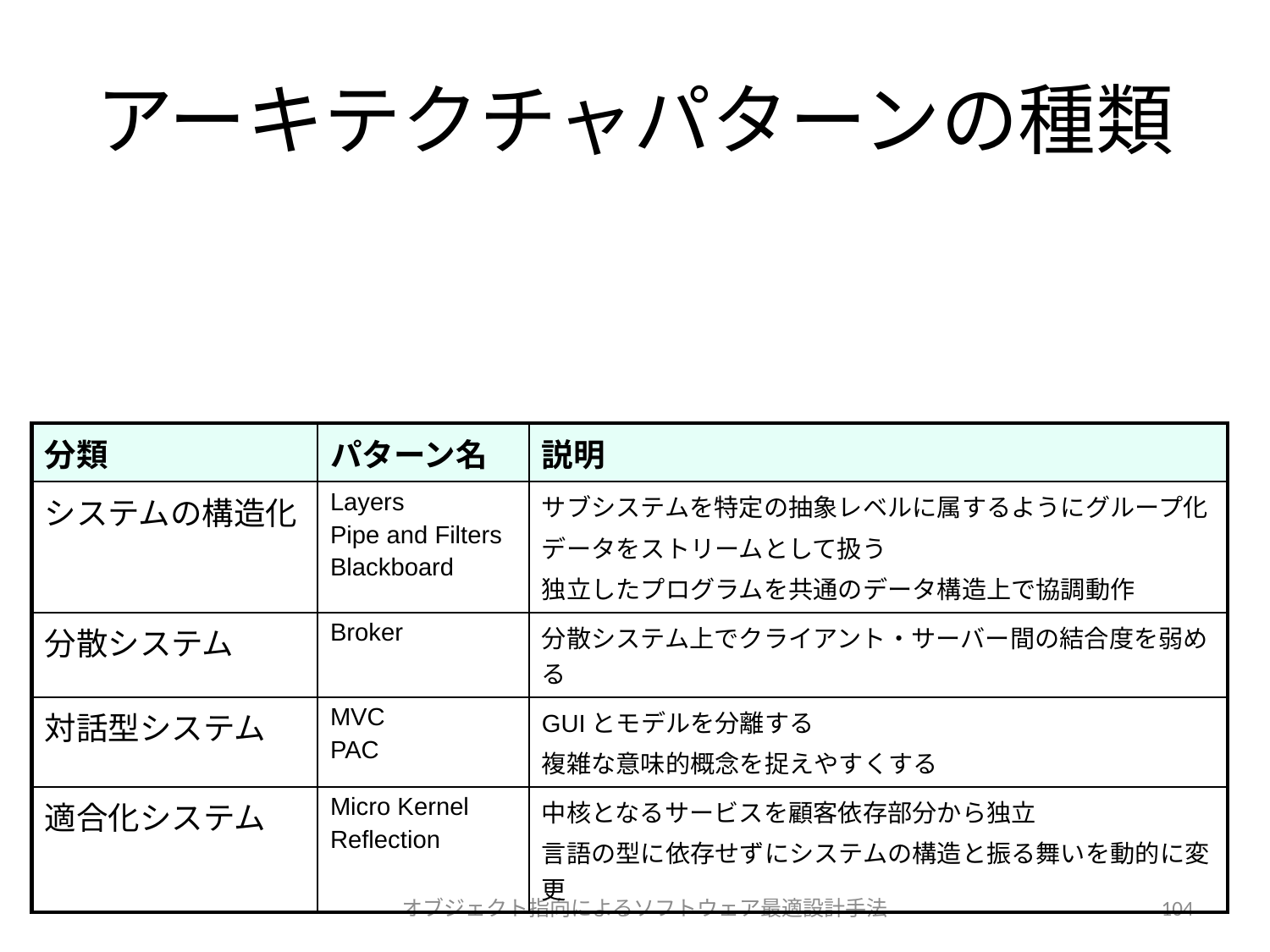

# アーキテクチャパターンの種類
| 分類 | パターン名 | 説明 |
| --- | --- | --- |
| システムの構造化 | Layers Pipe and Filters Blackboard | サブシステムを特定の抽象レベルに属するようにグループ化 データをストリームとして扱う 独立したプログラムを共通のデータ構造上で協調動作 |
| 分散システム | Broker | 分散システム上でクライアント・サーバー間の結合度を弱める |
| 対話型システム | MVC PAC | GUIとモデルを分離する 複雑な意味的概念を捉えやすくする |
| 適合化システム | Micro Kernel Reflection | 中核となるサービスを顧客依存部分から独立 言語の型に依存せずにシステムの構造と振る舞いを動的に変更 |
オブジェクト指向によるソフトウェア最適設計手法
104